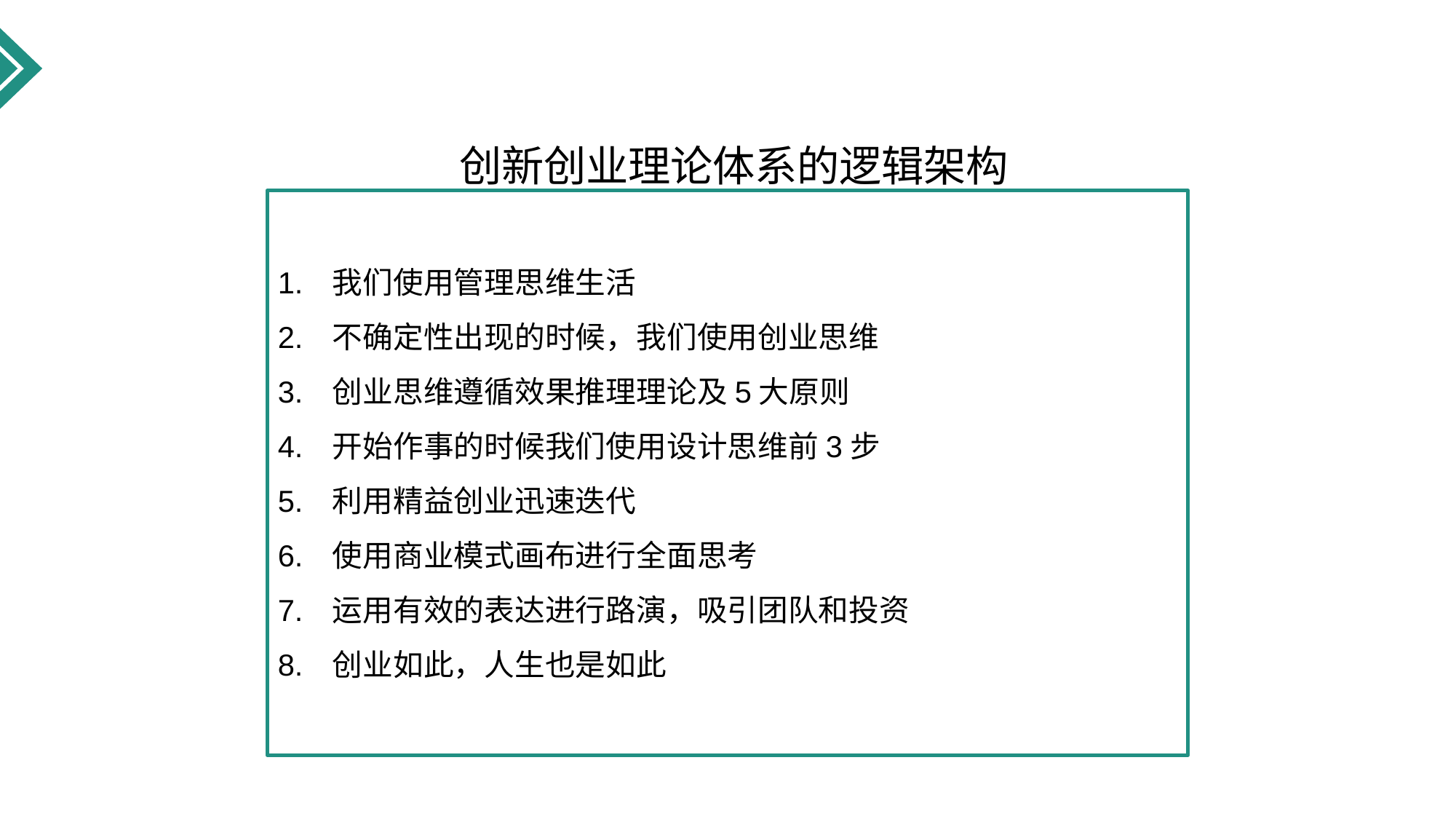

# 创新创业理论体系的逻辑架构
我们使用管理思维生活
不确定性出现的时候，我们使用创业思维
创业思维遵循效果推理理论及5大原则
开始作事的时候我们使用设计思维前3步
利用精益创业迅速迭代
使用商业模式画布进行全面思考
运用有效的表达进行路演，吸引团队和投资
创业如此，人生也是如此